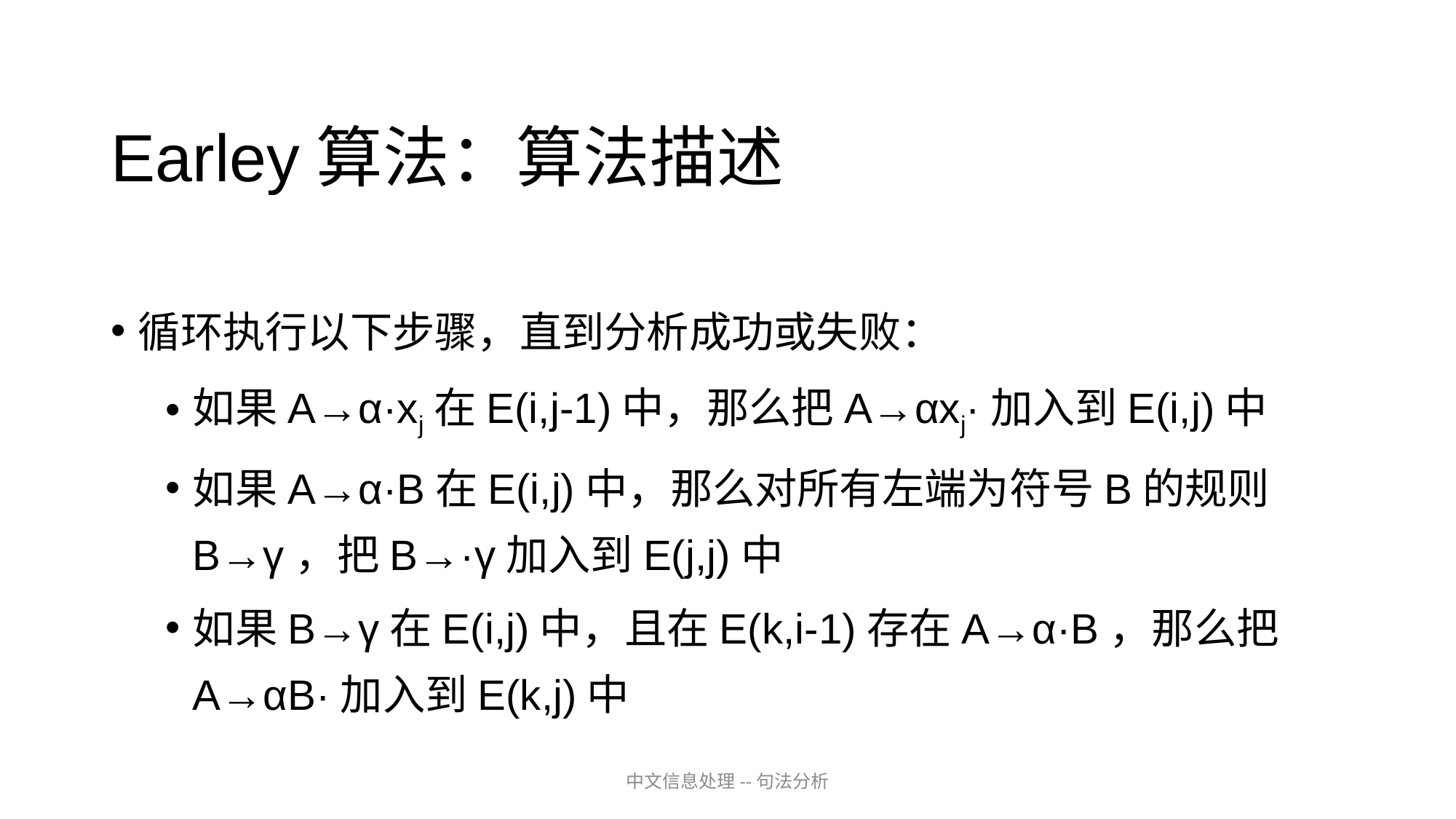

# Earley算法：算法描述

循环执行以下步骤，直到分析成功或失败：
如果A→α·xj在E(i,j-1)中，那么把A→αxj·加入到E(i,j)中
如果A→α·B在E(i,j)中，那么对所有左端为符号B的规则B→γ，把B→·γ加入到E(j,j)中
如果B→γ在E(i,j)中，且在E(k,i-1)存在A→α·B，那么把A→αB·加入到E(k,j)中

中文信息处理--句法分析
135